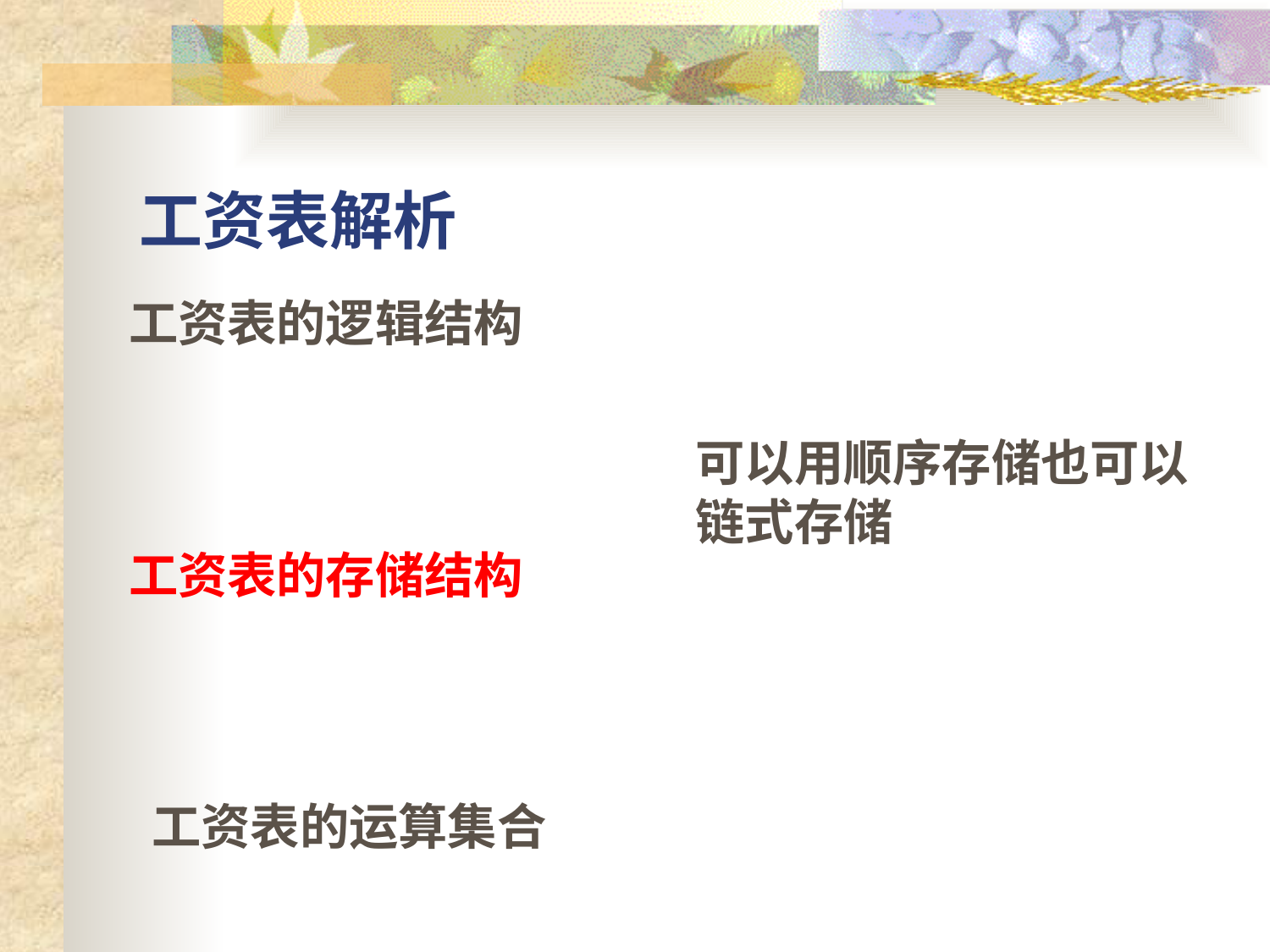

工资表解析
工资表的逻辑结构

工资表的存储结构

 工资表的运算集合
可以用顺序存储也可以链式存储